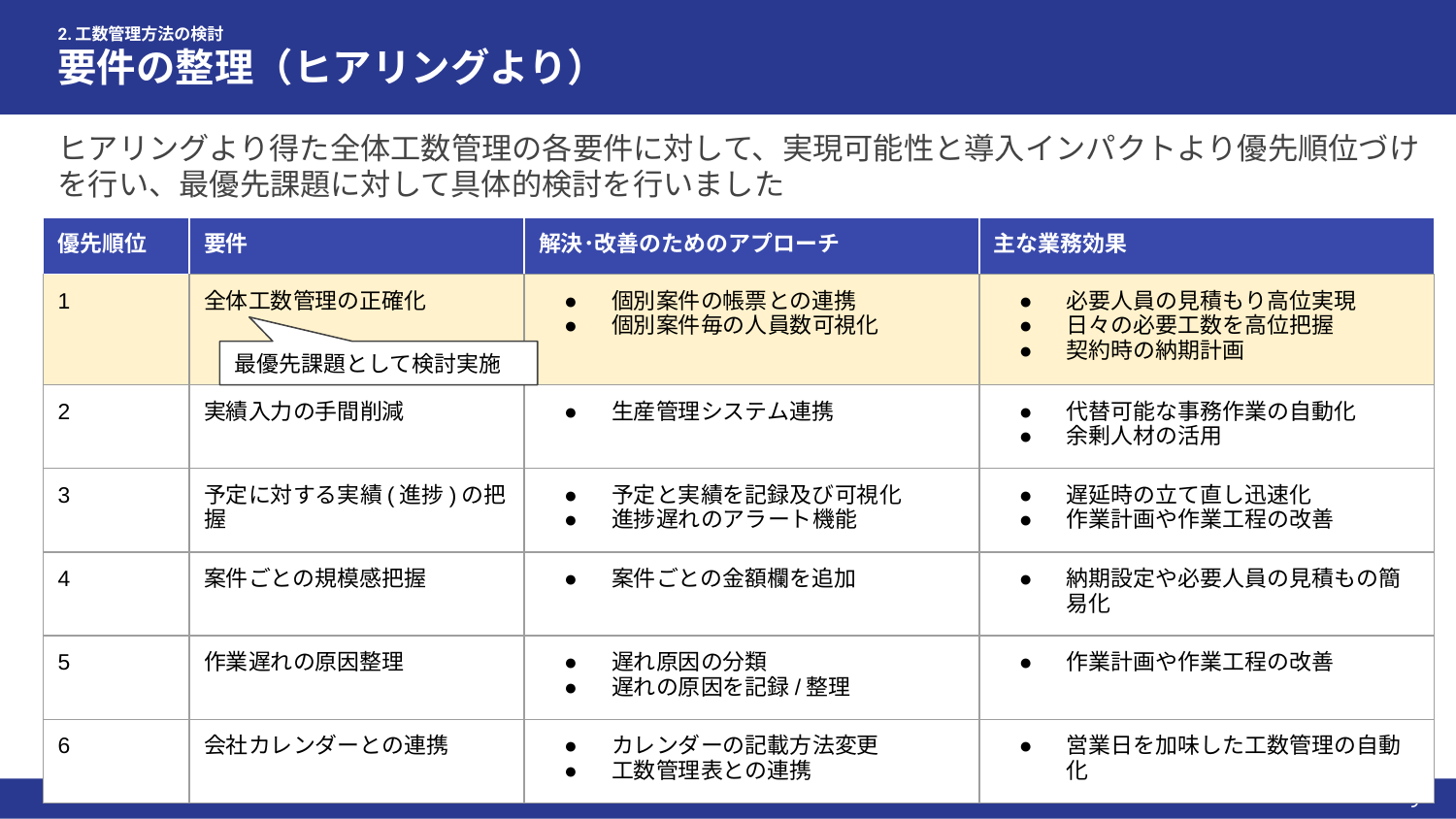

# 2.工数管理方法の検討
要件の整理（ヒアリングより）
ヒアリングより得た全体工数管理の各要件に対して、実現可能性と導入インパクトより優先順位づけを行い、最優先課題に対して具体的検討を行いました
| 優先順位 | 要件 | 解決･改善のためのアプローチ | 主な業務効果 |
| --- | --- | --- | --- |
| 1 | 全体工数管理の正確化 | 個別案件の帳票との連携 個別案件毎の人員数可視化 | 必要人員の見積もり高位実現 日々の必要工数を高位把握 契約時の納期計画 |
| 2 | 実績入力の手間削減 | 生産管理システム連携 | 代替可能な事務作業の自動化 余剰人材の活用 |
| 3 | 予定に対する実績(進捗)の把握 | 予定と実績を記録及び可視化 進捗遅れのアラート機能 | 遅延時の立て直し迅速化 作業計画や作業工程の改善 |
| 4 | 案件ごとの規模感把握 | 案件ごとの金額欄を追加 | 納期設定や必要人員の見積もの簡易化 |
| 5 | 作業遅れの原因整理 | 遅れ原因の分類 遅れの原因を記録/整理 | 作業計画や作業工程の改善 |
| 6 | 会社カレンダーとの連携 | カレンダーの記載方法変更 工数管理表との連携 | 営業日を加味した工数管理の自動化 |
最優先課題として検討実施
9
9